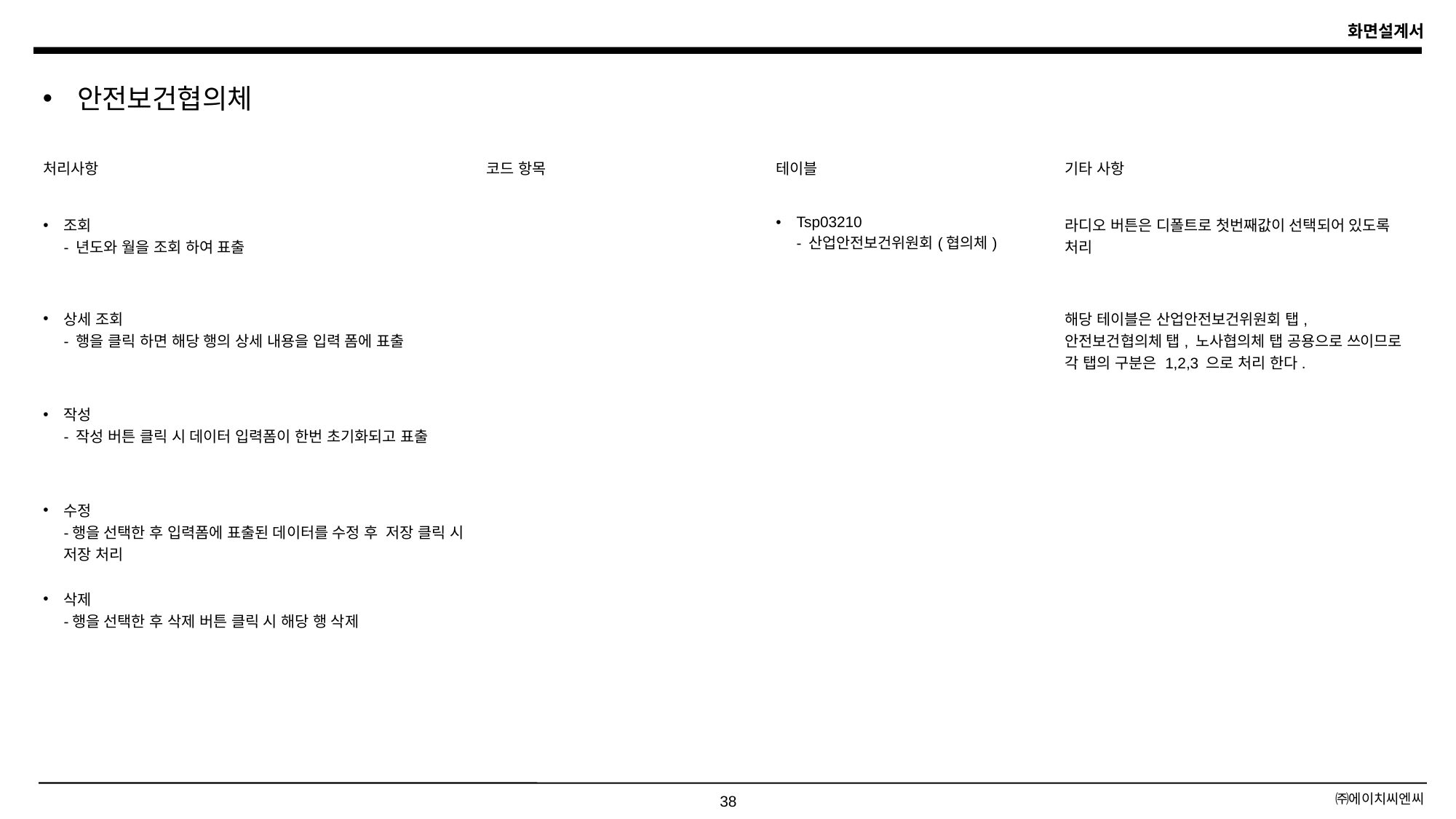

안전보건협의체
| 처리사항 | 코드 항목 | 테이블 | 기타 사항 |
| --- | --- | --- | --- |
| 조회 - 년도와 월을 조회 하여 표출 |  | Tsp03210 - 산업안전보건위원회(협의체) | 라디오 버튼은 디폴트로 첫번째값이 선택되어 있도록 처리 |
| 상세 조회 - 행을 클릭 하면 해당 행의 상세 내용을 입력 폼에 표출 |  |  | 해당 테이블은 산업안전보건위원회 탭, 안전보건협의체 탭, 노사협의체 탭 공용으로 쓰이므로 각 탭의 구분은 1,2,3 으로 처리 한다. |
| 작성 - 작성 버튼 클릭 시 데이터 입력폼이 한번 초기화되고 표출 |  |  |  |
| 수정 -행을 선택한 후 입력폼에 표출된 데이터를 수정 후 저장 클릭 시 저장 처리 |  |  |  |
| 삭제 -행을 선택한 후 삭제 버튼 클릭 시 해당 행 삭제 |  |  |  |